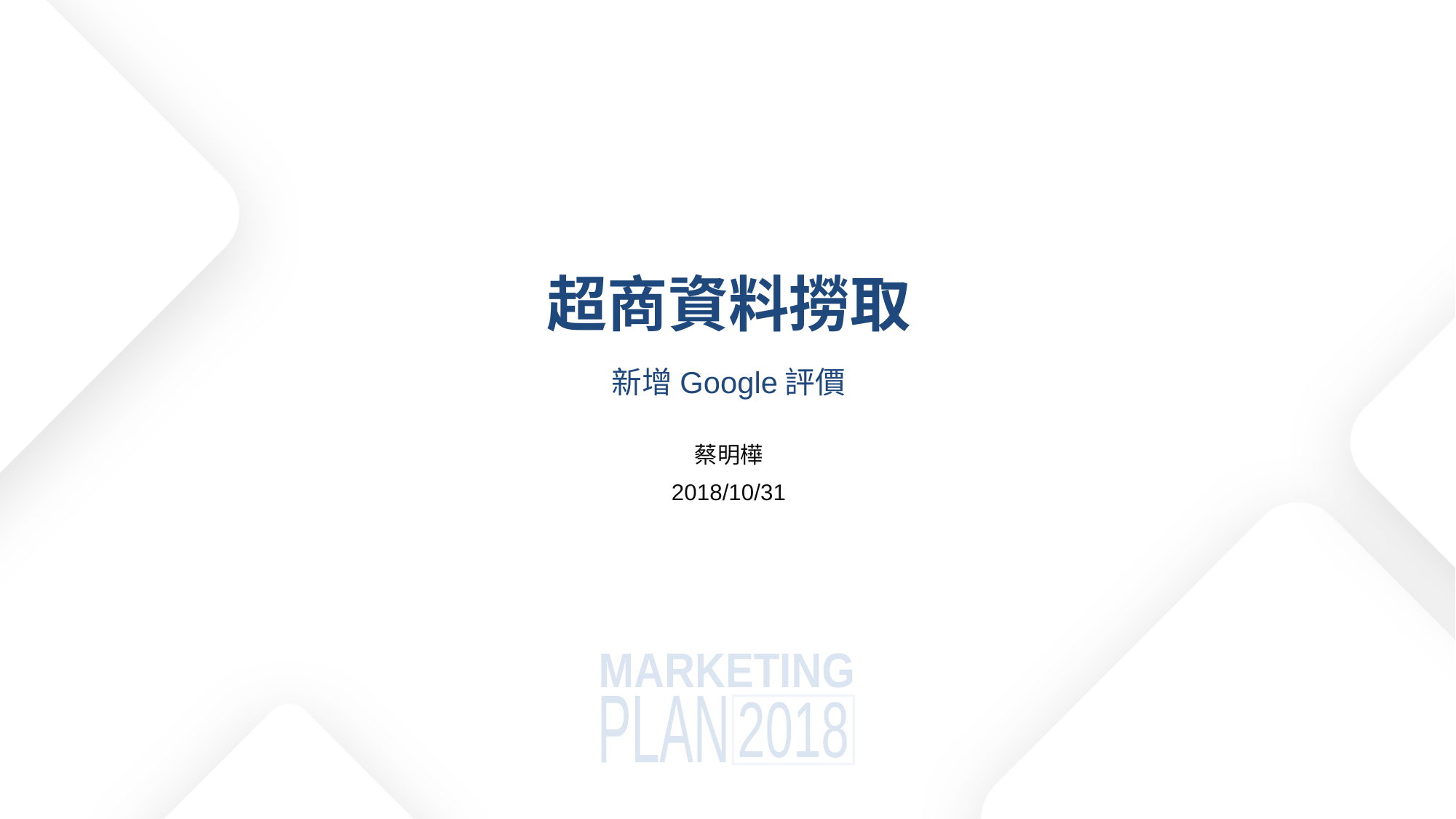

# 超商資料撈取
新增Google評價
蔡明樺
2018/10/31
MARKETING

PLAN
2018